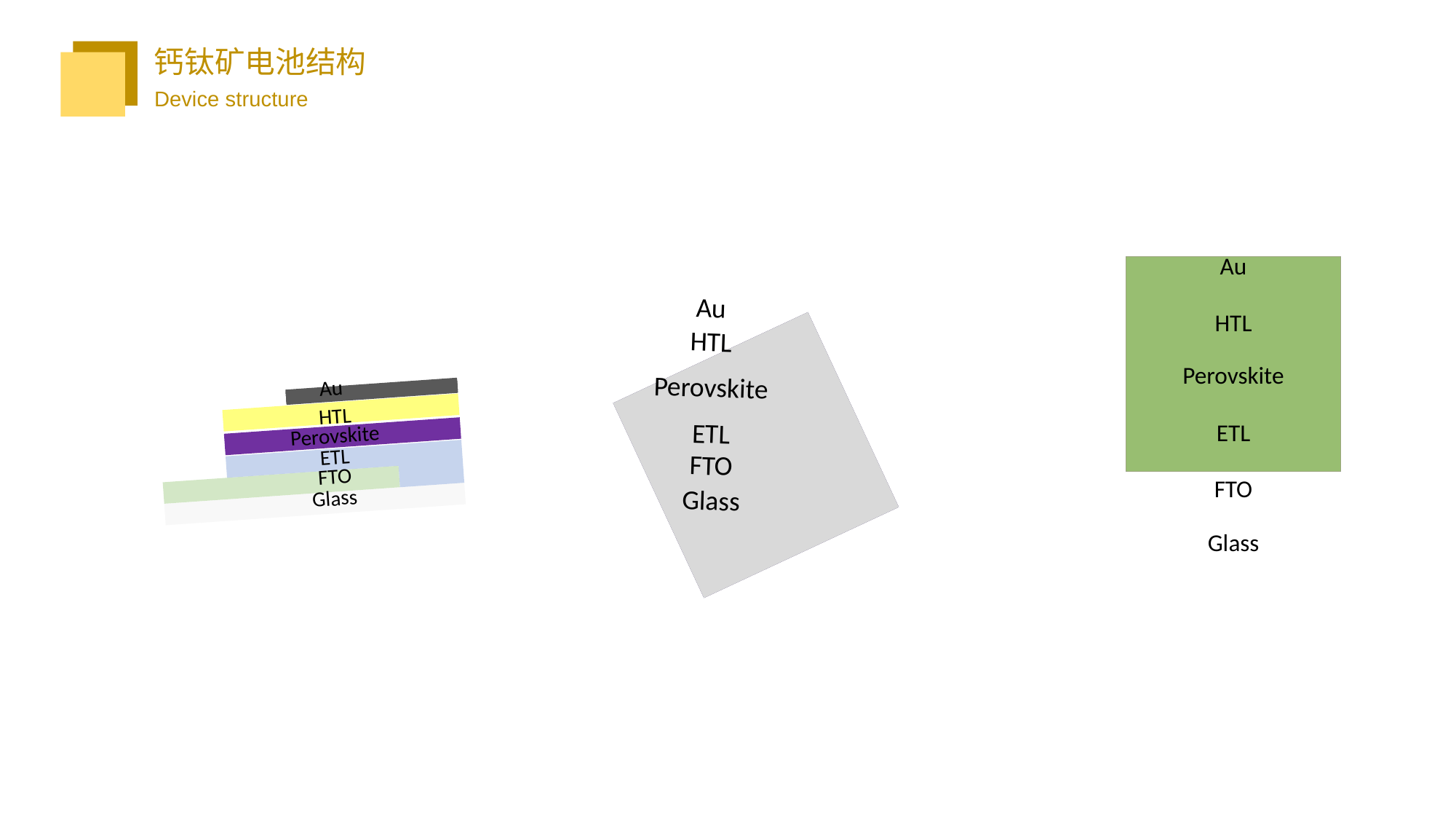

钙钛矿电池结构

 Device structure
Au

HTL
Perovskite
ETL
FTO
Glass
Au
HTL

Perovskite
ETL
FTO
Glass
Au

HTL
Perovskite
ETL
FTO
Glass